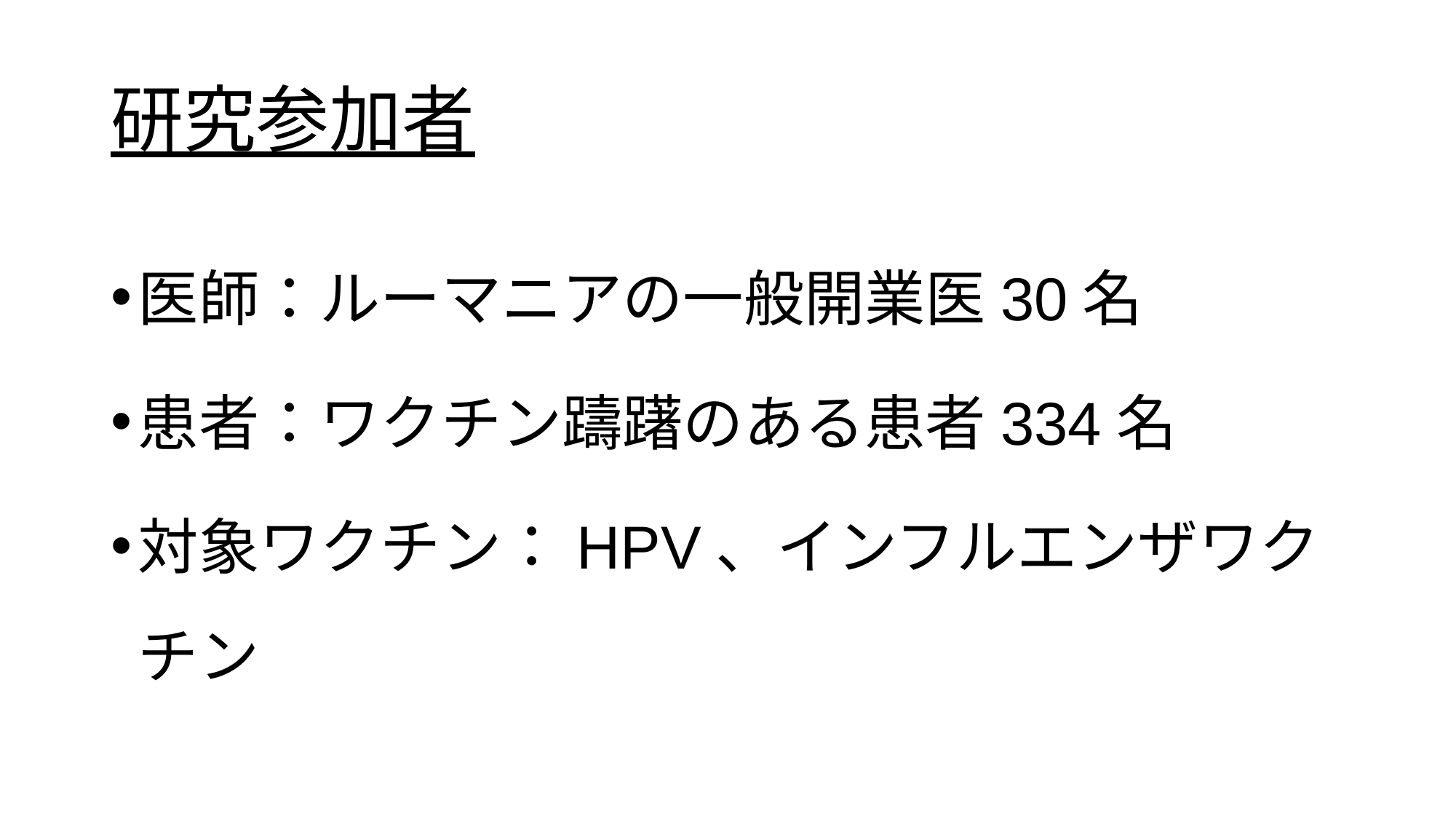

# 研究参加者
医師：ルーマニアの一般開業医30名
患者：ワクチン躊躇のある患者334名
対象ワクチン：HPV、インフルエンザワクチン